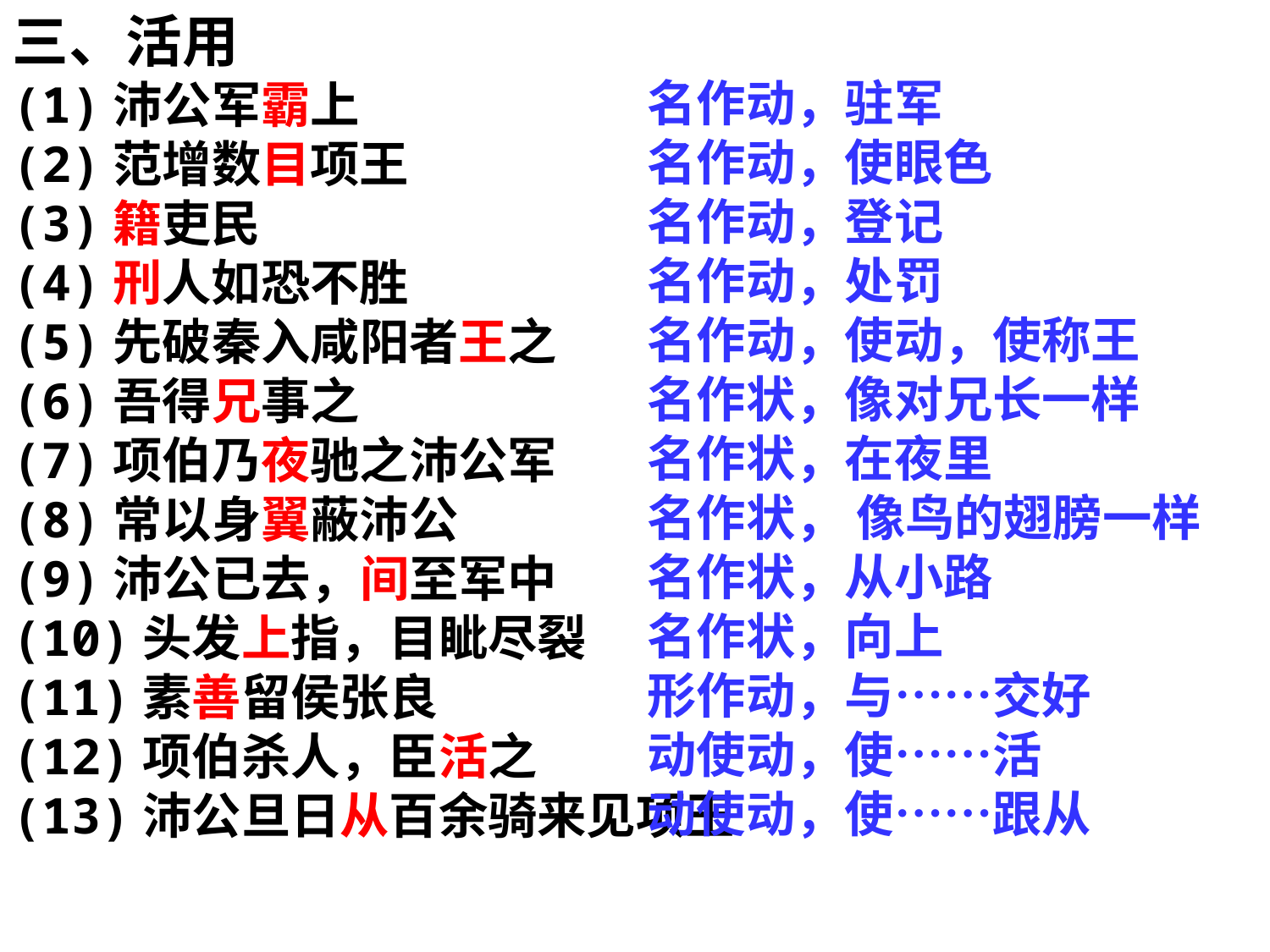

三、活用
(1)沛公军霸上
(2)范增数目项王
(3)籍吏民
(4)刑人如恐不胜
(5)先破秦入咸阳者王之
(6)吾得兄事之
(7)项伯乃夜驰之沛公军
(8)常以身翼蔽沛公
(9)沛公已去，间至军中
(10)头发上指，目眦尽裂
(11)素善留侯张良
(12)项伯杀人，臣活之
(13)沛公旦日从百余骑来见项王
名作动，驻军
名作动，使眼色
名作动，登记
名作动，处罚
名作动，使动，使称王
名作状，像对兄长一样
名作状，在夜里
名作状， 像鸟的翅膀一样
名作状，从小路
名作状，向上
形作动，与……交好
动使动，使……活
动使动，使……跟从